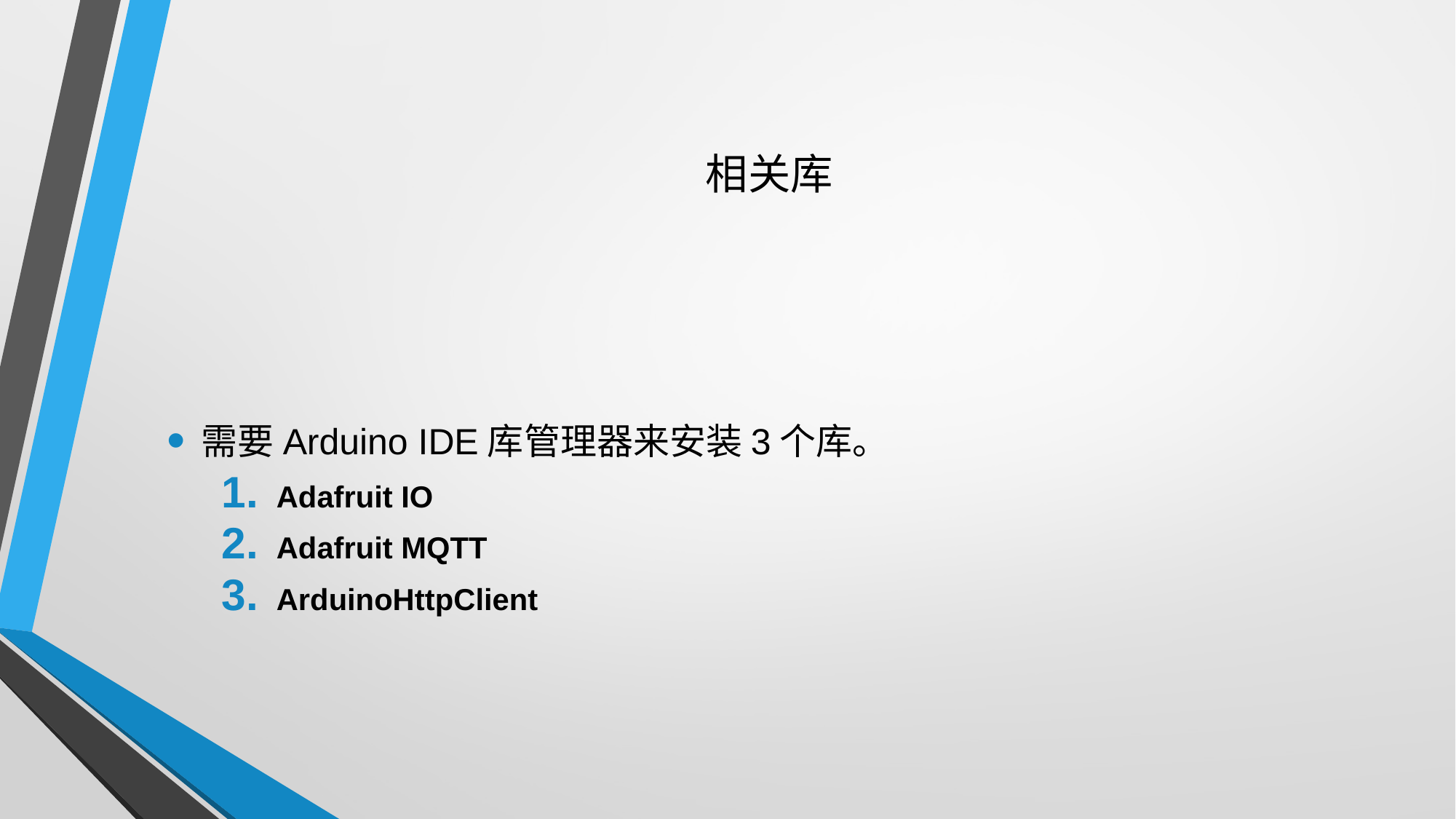

# 相关库
需要Arduino IDE库管理器来安装3个库。
Adafruit IO
Adafruit MQTT
ArduinoHttpClient